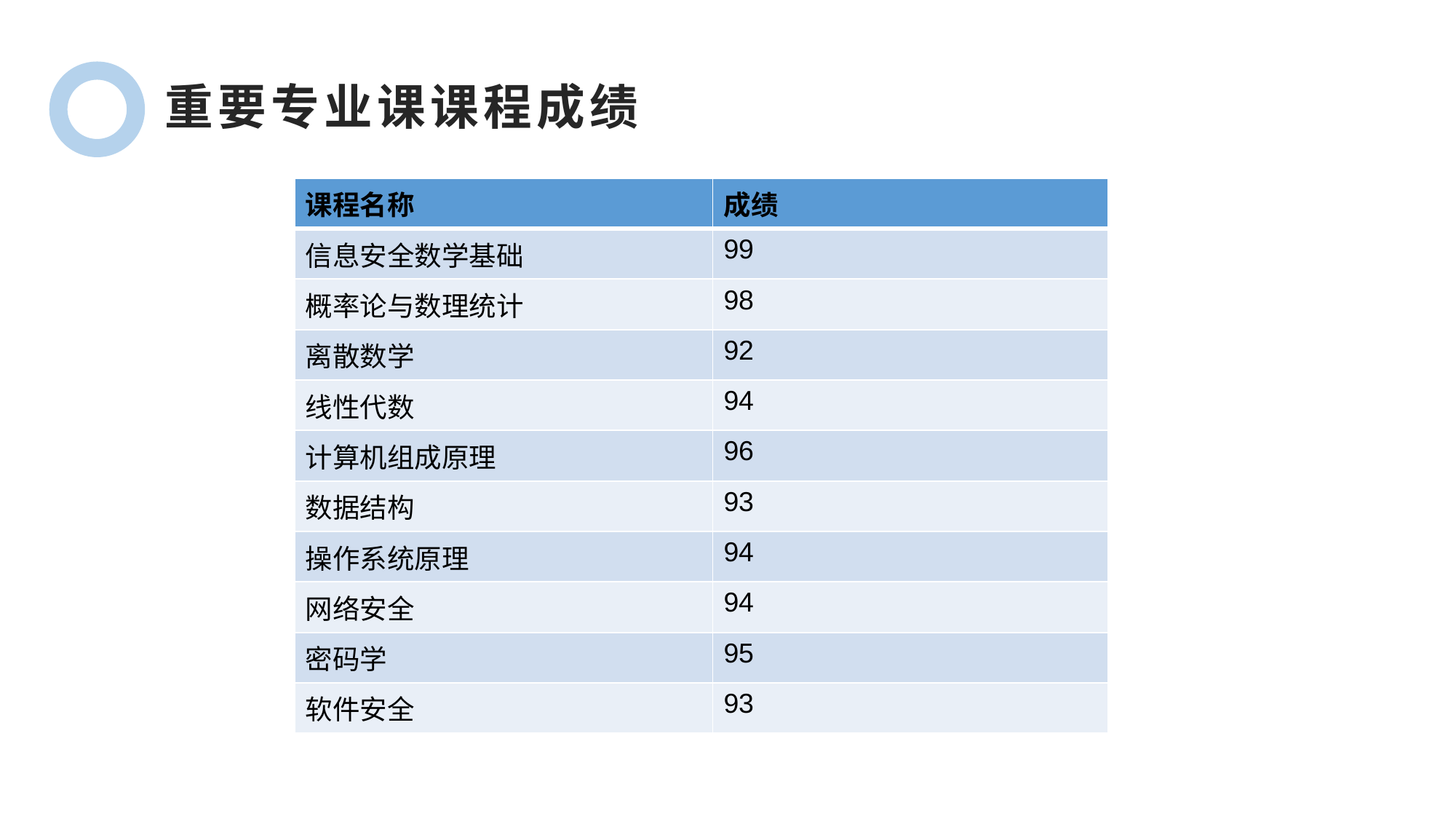

重要专业课课程成绩

| 课程名称 | 成绩 |
| --- | --- |
| 信息安全数学基础 | 99 |
| 概率论与数理统计 | 98 |
| 离散数学 | 92 |
| 线性代数 | 94 |
| 计算机组成原理 | 96 |
| 数据结构 | 93 |
| 操作系统原理 | 94 |
| 网络安全 | 94 |
| 密码学 | 95 |
| 软件安全 | 93 |